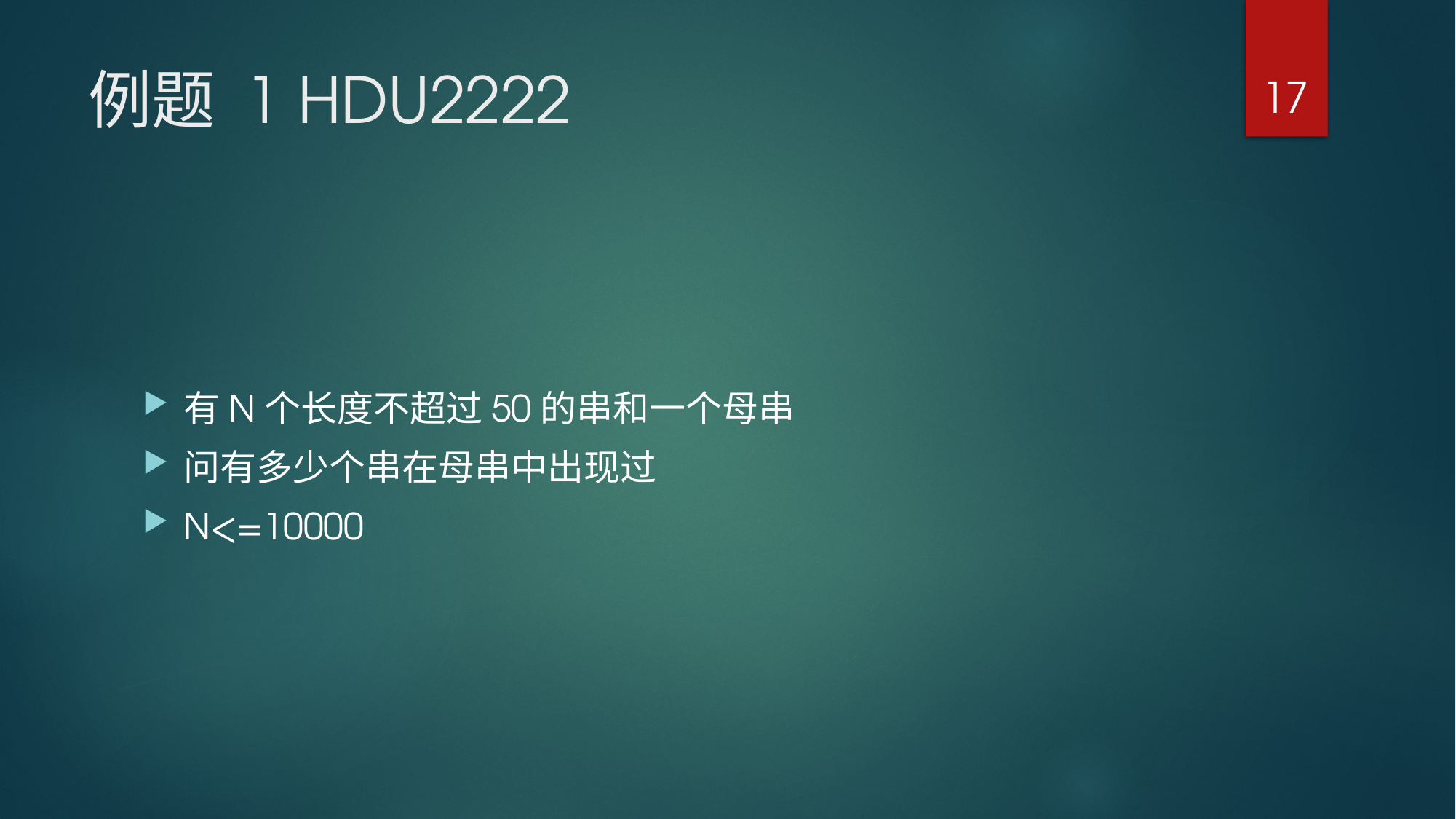

17
# 例题 1 HDU2222
有N个长度不超过50的串和一个母串
问有多少个串在母串中出现过
N<=10000